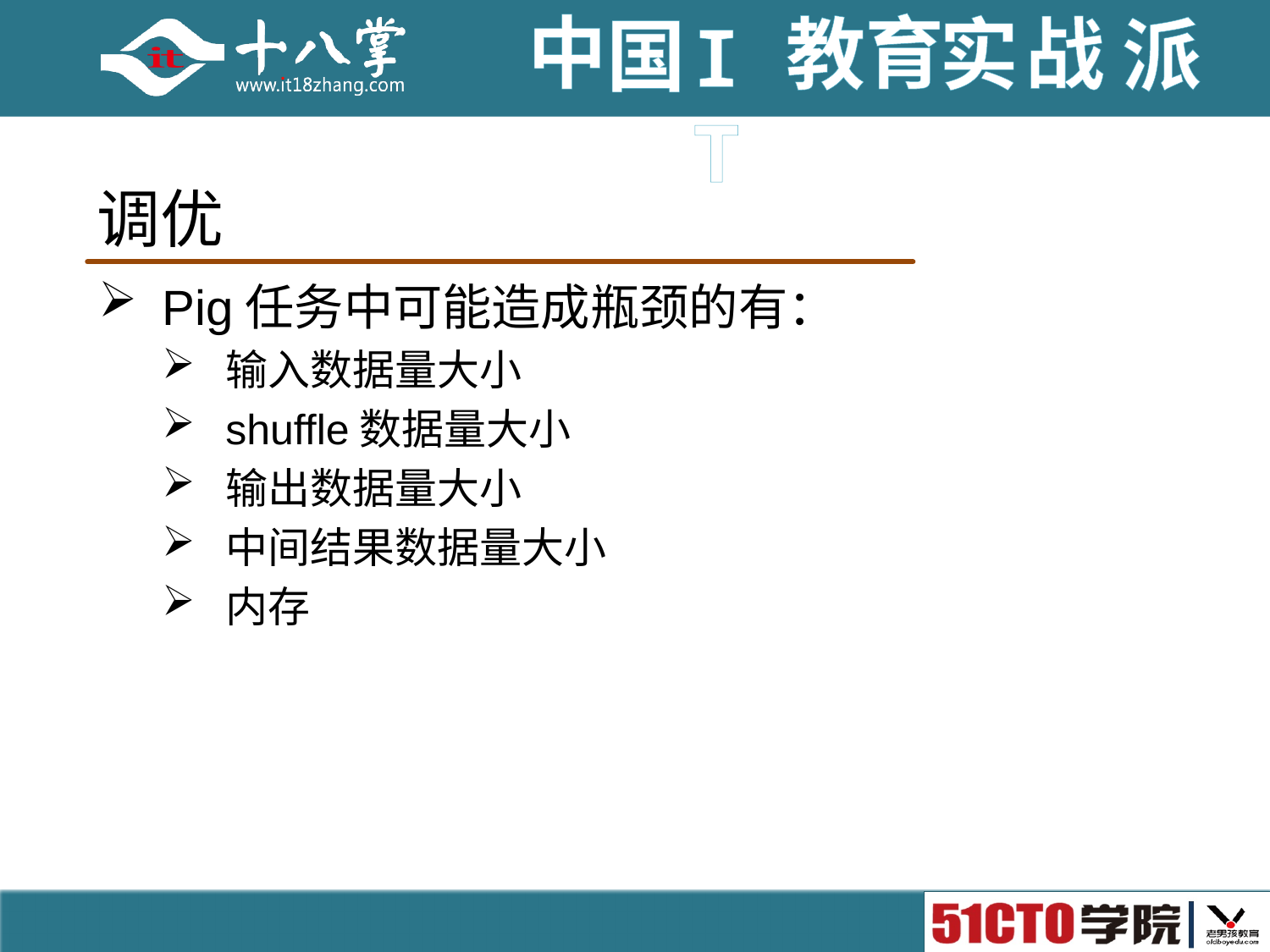

# 调优
Pig任务中可能造成瓶颈的有：
输入数据量大小
shuffle数据量大小
输出数据量大小
中间结果数据量大小
内存